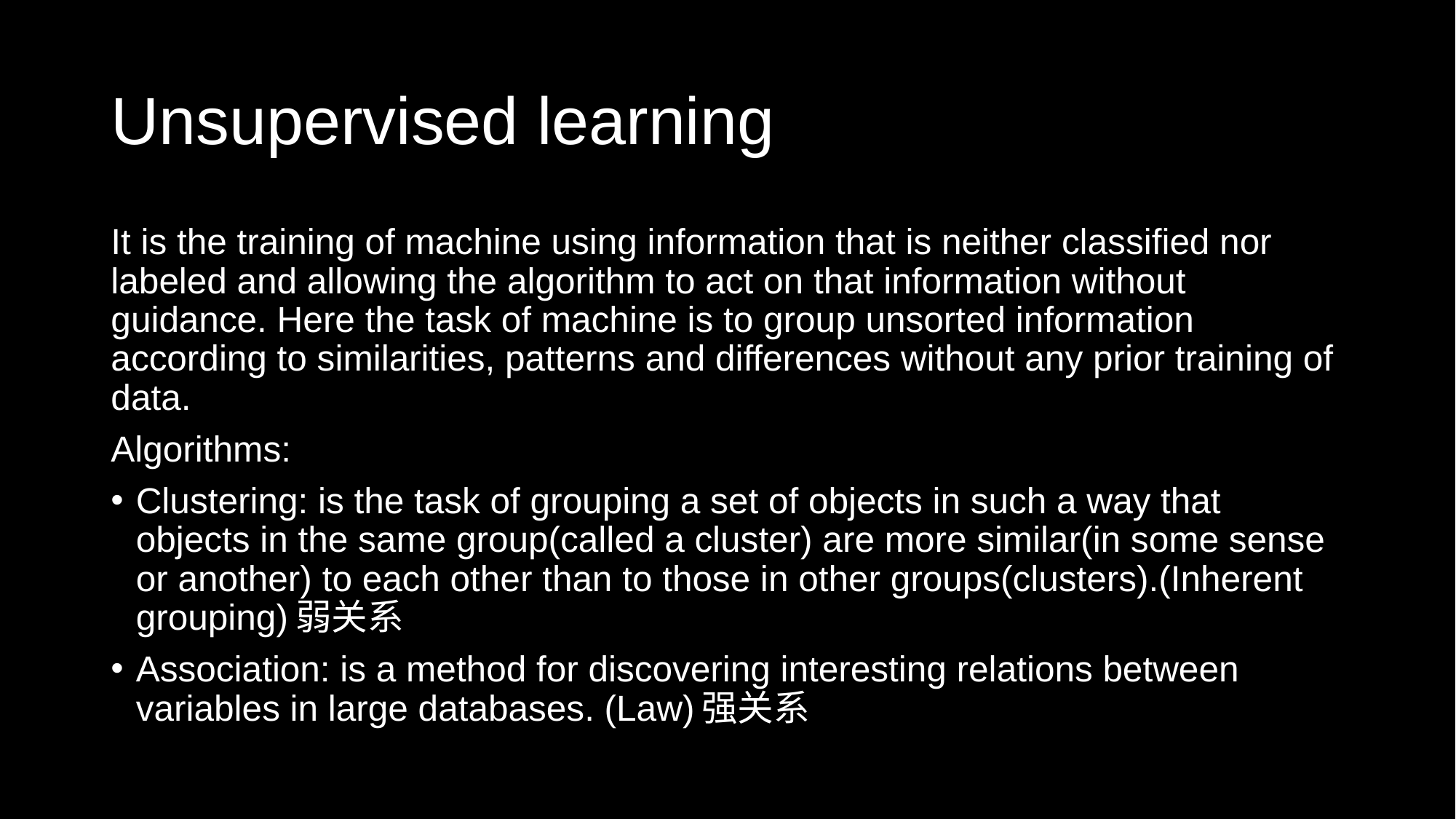

# Unsupervised learning
It is the training of machine using information that is neither classified nor labeled and allowing the algorithm to act on that information without guidance. Here the task of machine is to group unsorted information according to similarities, patterns and differences without any prior training of data.
Algorithms:
Clustering: is the task of grouping a set of objects in such a way that objects in the same group(called a cluster) are more similar(in some sense or another) to each other than to those in other groups(clusters).(Inherent grouping)弱关系
Association: is a method for discovering interesting relations between variables in large databases. (Law)强关系